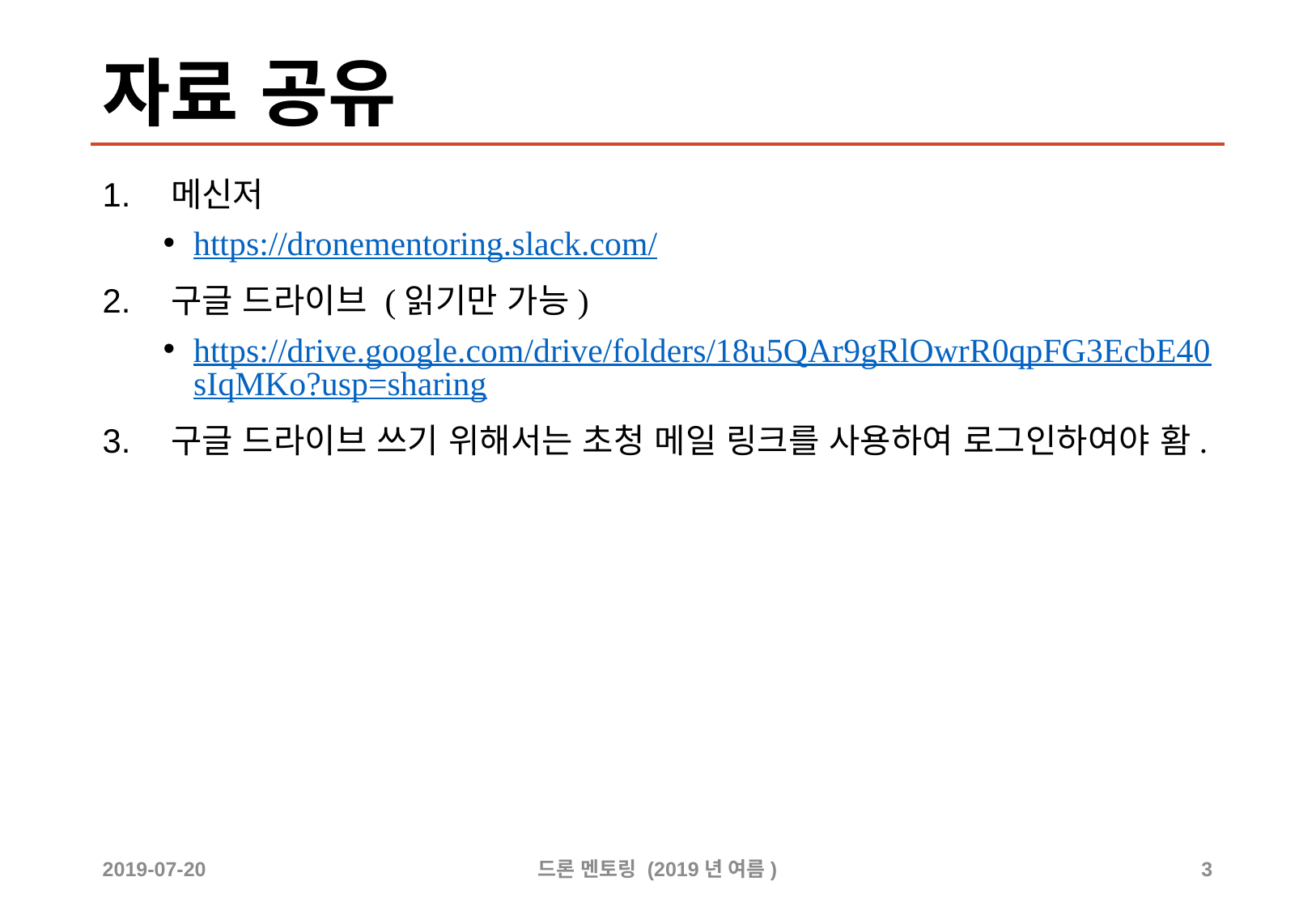

# 자료 공유
메신저
https://dronementoring.slack.com/
구글 드라이브 (읽기만 가능)
https://drive.google.com/drive/folders/18u5QAr9gRlOwrR0qpFG3EcbE40sIqMKo?usp=sharing
구글 드라이브 쓰기 위해서는 초청 메일 링크를 사용하여 로그인하여야 홤.
2019-07-20
드론 멘토링 (2019년 여름)
3